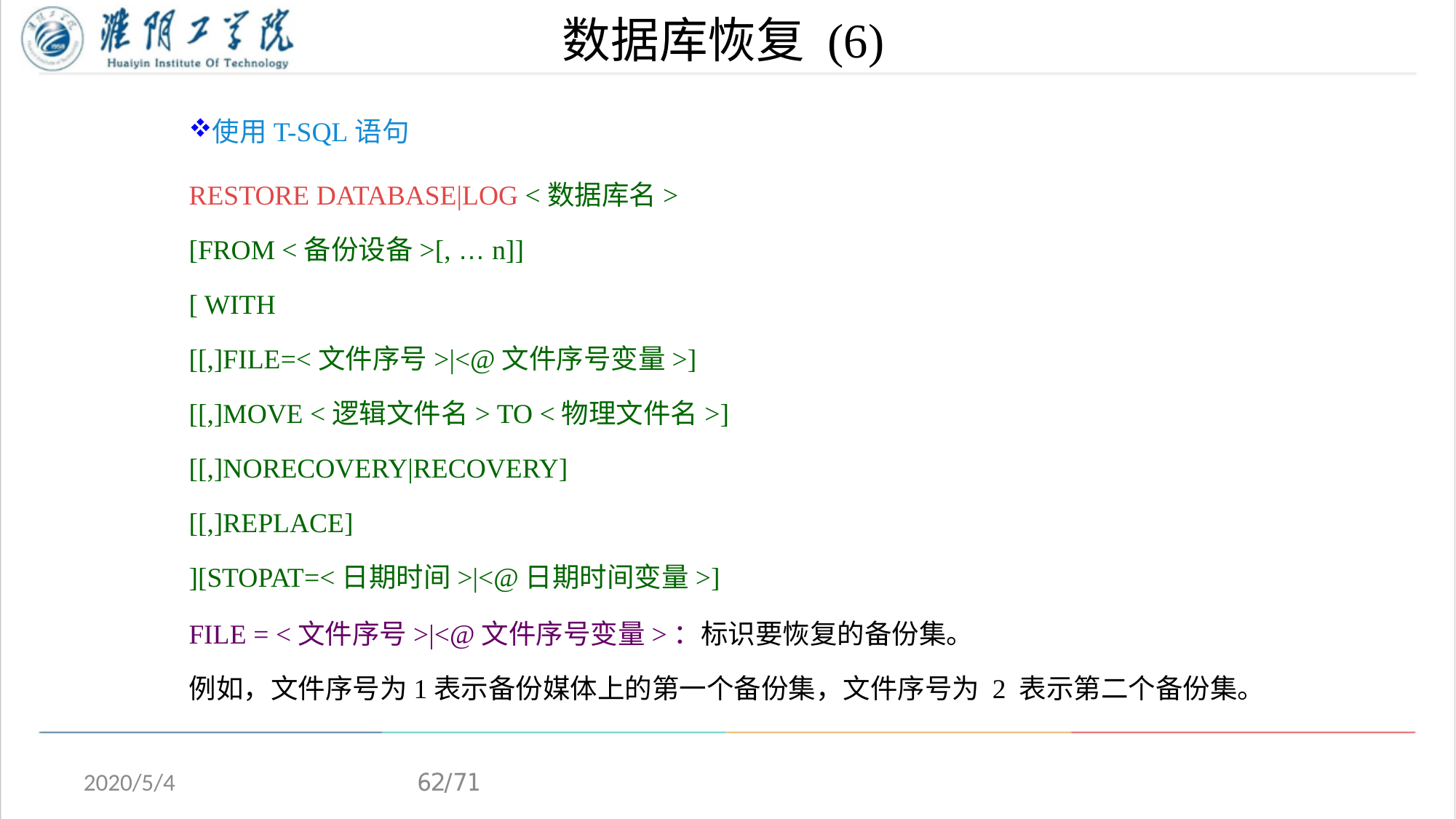

# 数据库恢复 (6)
使用T-SQL语句
RESTORE DATABASE|LOG <数据库名>
[FROM <备份设备>[, … n]]
[ WITH
[[,]FILE=<文件序号>|<@文件序号变量>]
[[,]MOVE <逻辑文件名> TO <物理文件名>]
[[,]NORECOVERY|RECOVERY]
[[,]REPLACE]
][STOPAT=<日期时间>|<@日期时间变量>]
FILE = <文件序号>|<@文件序号变量>：标识要恢复的备份集。
例如，文件序号为1表示备份媒体上的第一个备份集，文件序号为 2 表示第二个备份集。

62/71
2020/5/4